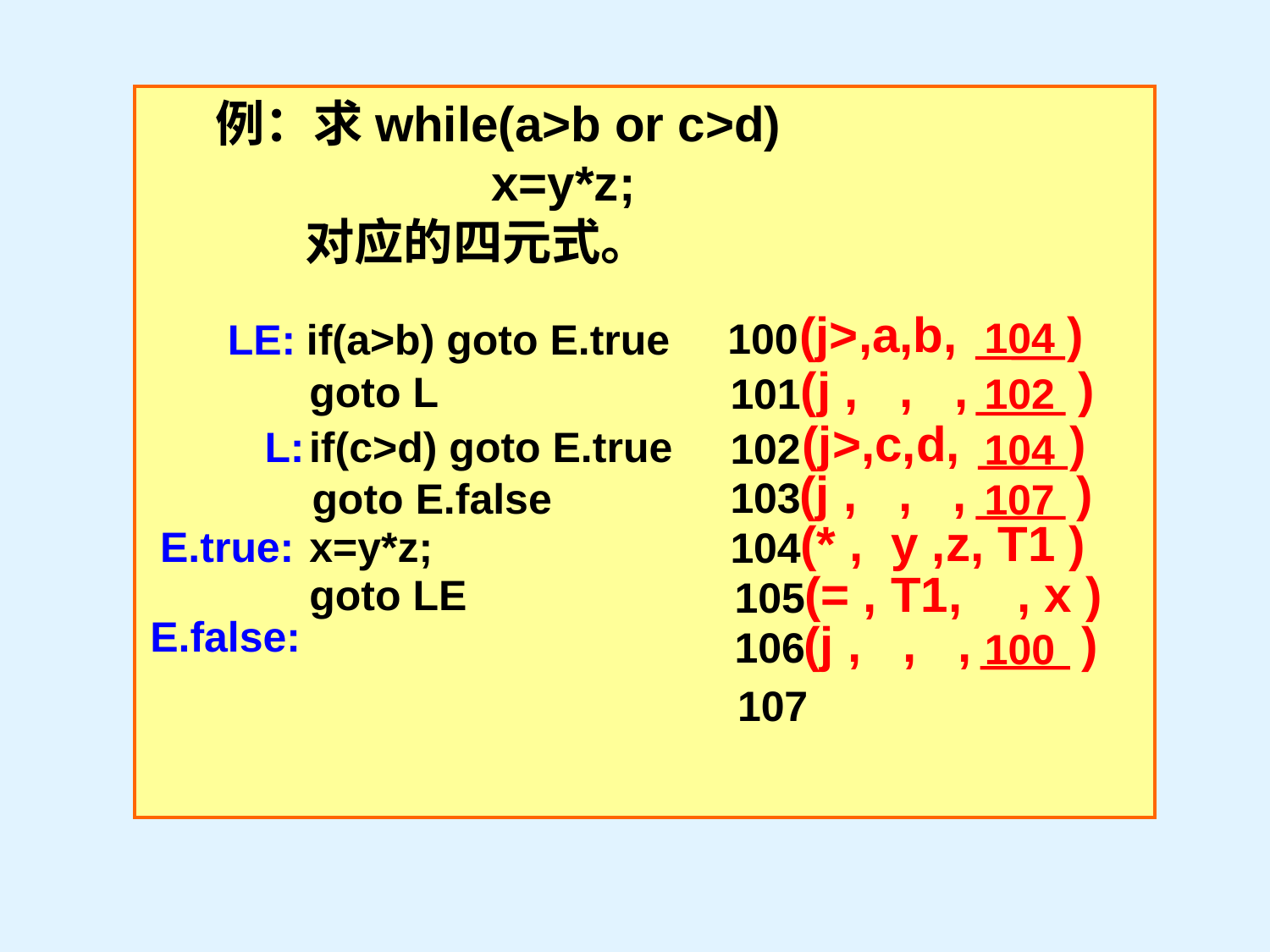

例：求while(a>b or c>d)
                         x=y*z;
             对应的四元式。

(j>,a,b,        )

100
104
LE:
if(a>b) goto E.true
(j ,   ,   ,        )

101
goto L
102
(j>,c,d,        )

102
L:
if(c>d) goto E.true
104
(j ,   ,   ,        )

103
goto E.false
107
(* ,  y ,z, T1 )
104
E.true:
x=y*z;
(= , T1,    , x )
105
goto LE
E.false:
(j ,   ,   ,        )

106
100
107